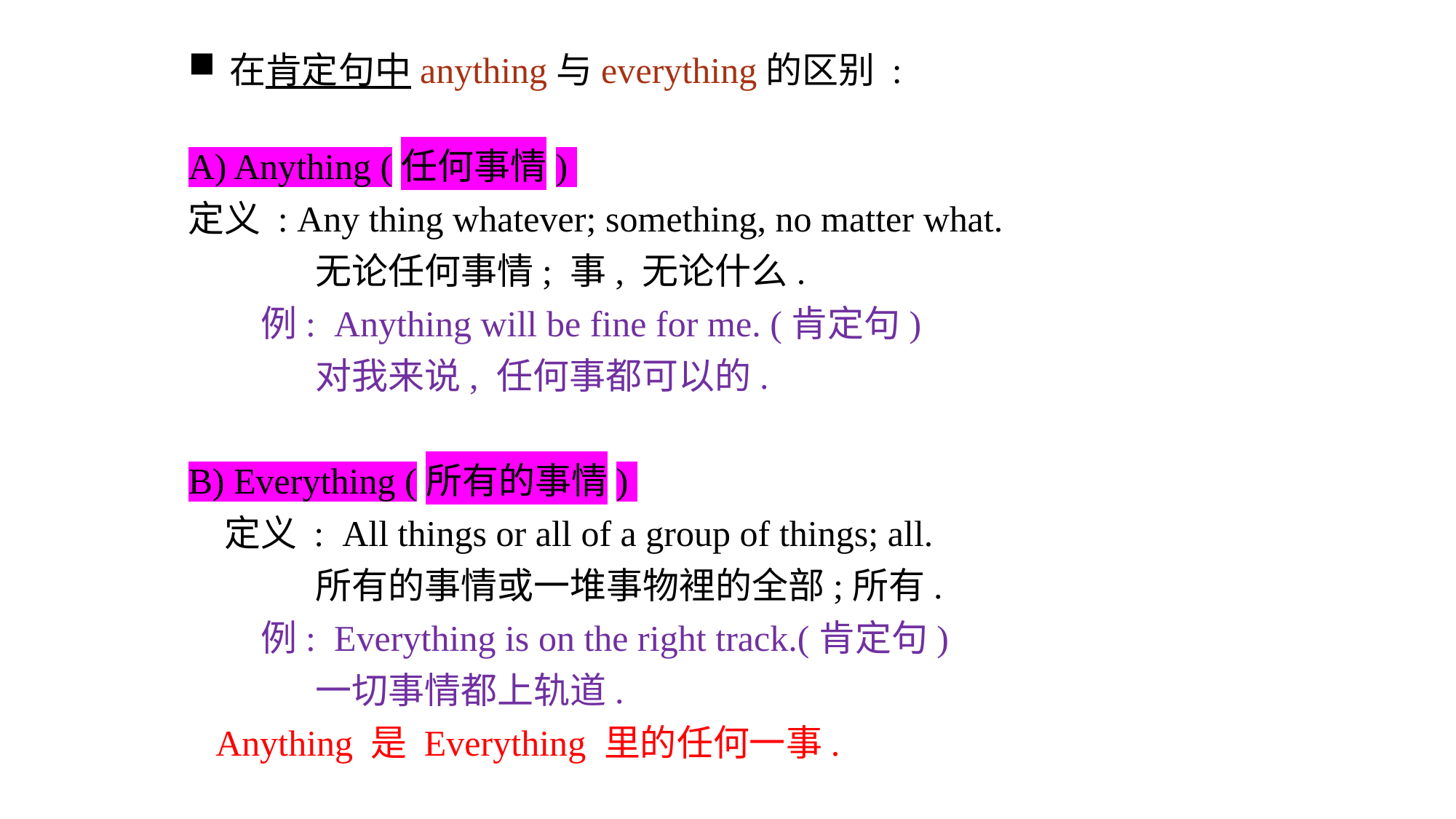

在肯定句中anything与everything的区别 :
A) Anything (任何事情)
定义 : Any thing whatever; something, no matter what.
             无论任何事情; 事, 无论什么.
       例:  Anything will be fine for me. (肯定句)
             对我来说, 任何事都可以的.
B) Everything (所有的事情)
   定义 :  All things or all of a group of things; all.
             所有的事情或一堆事物裡的全部;所有.
       例:  Everything is on the right track.(肯定句)
             一切事情都上轨道.
   Anything 是 Everything 里的任何一事.